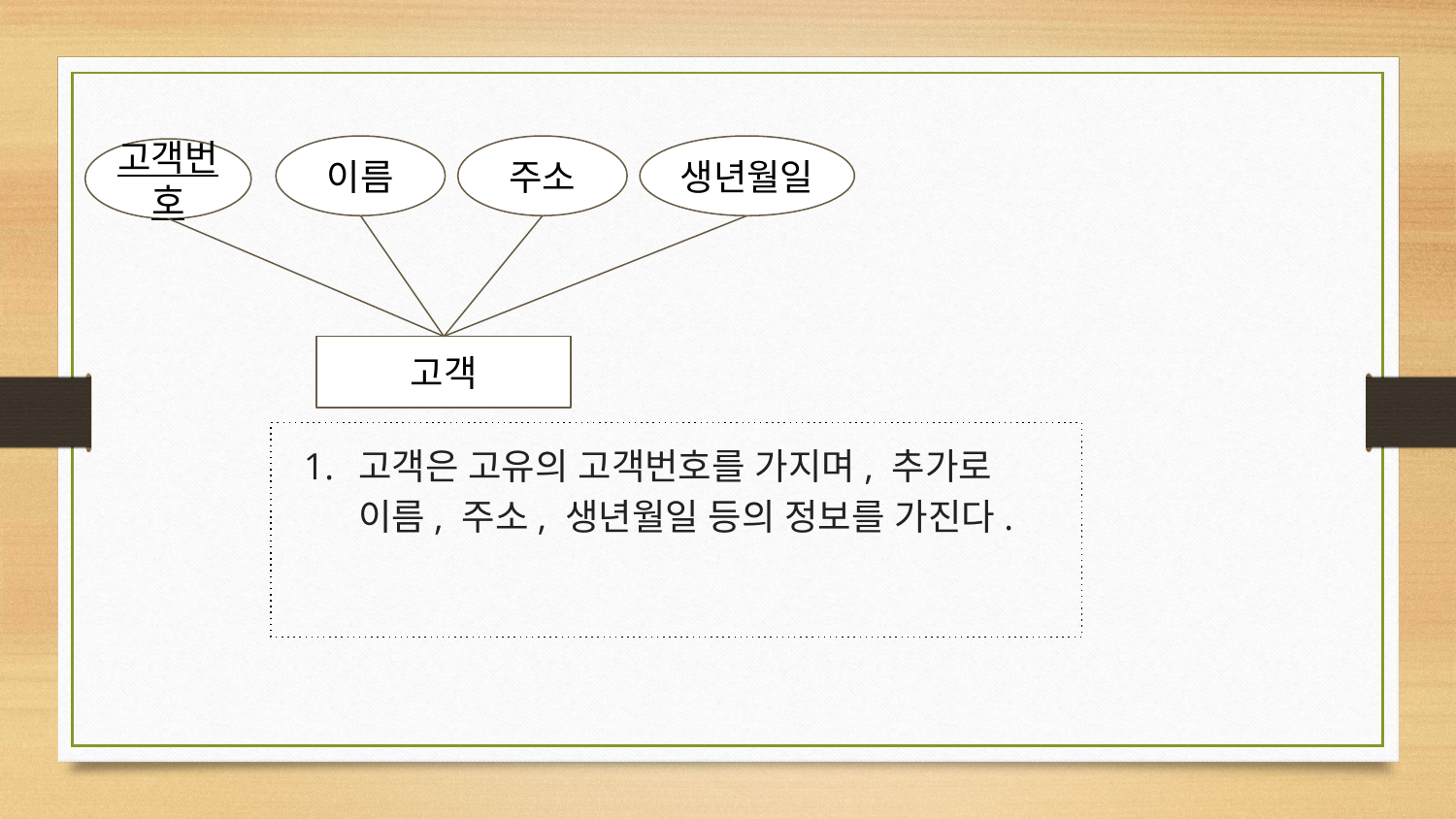

이름
주소
생년월일
고객번호
고객
고객은 고유의 고객번호를 가지며, 추가로 이름, 주소, 생년월일 등의 정보를 가진다.